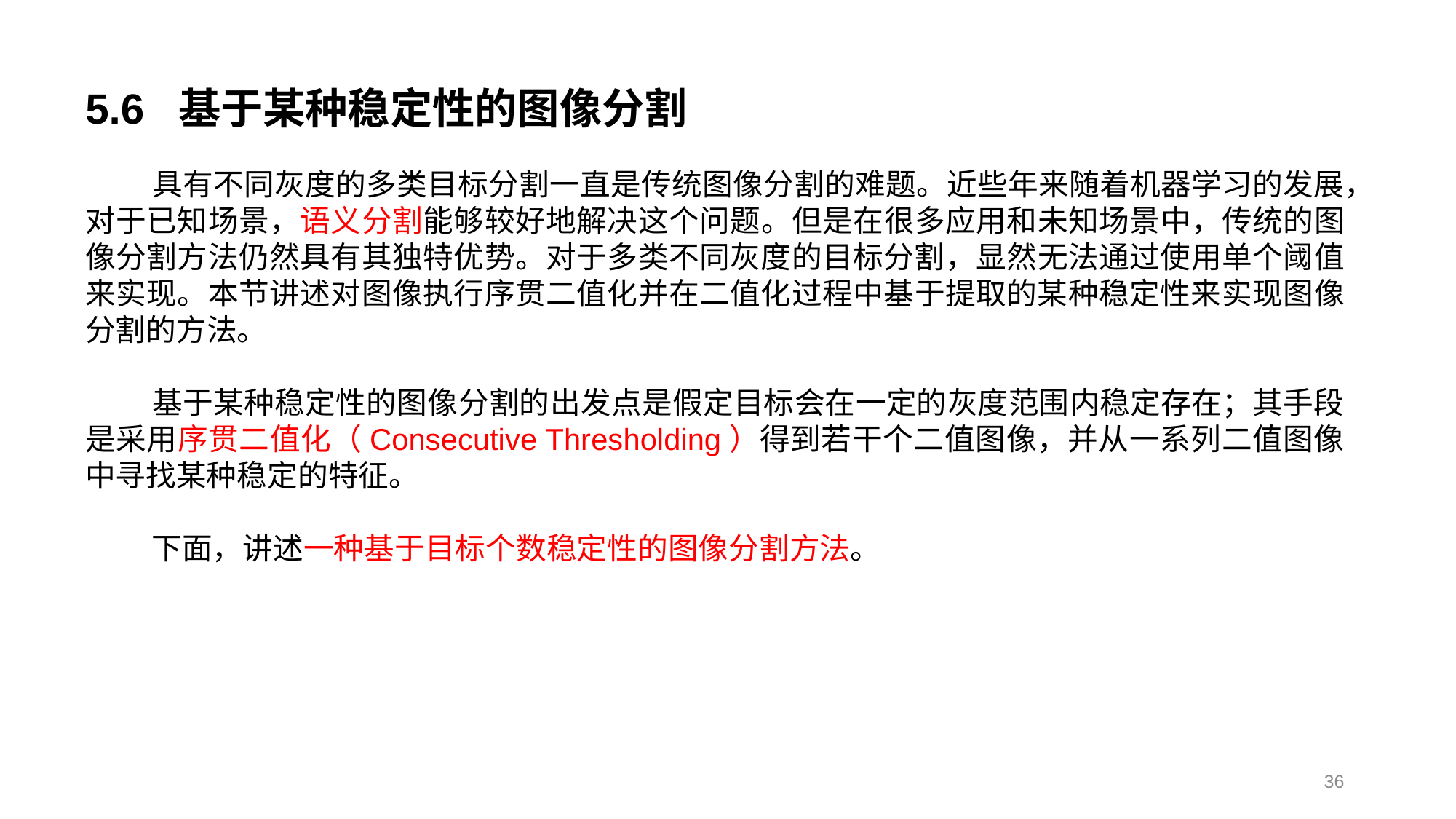

# 5.6  基于某种稳定性的图像分割
    具有不同灰度的多类目标分割一直是传统图像分割的难题。近些年来随着机器学习的发展，对于已知场景，语义分割能够较好地解决这个问题。但是在很多应用和未知场景中，传统的图像分割方法仍然具有其独特优势。对于多类不同灰度的目标分割，显然无法通过使用单个阈值来实现。本节讲述对图像执行序贯二值化并在二值化过程中基于提取的某种稳定性来实现图像分割的方法。

    基于某种稳定性的图像分割的出发点是假定目标会在一定的灰度范围内稳定存在；其手段是采用序贯二值化（Consecutive Thresholding）得到若干个二值图像，并从一系列二值图像中寻找某种稳定的特征。

    下面，讲述一种基于目标个数稳定性的图像分割方法。
36